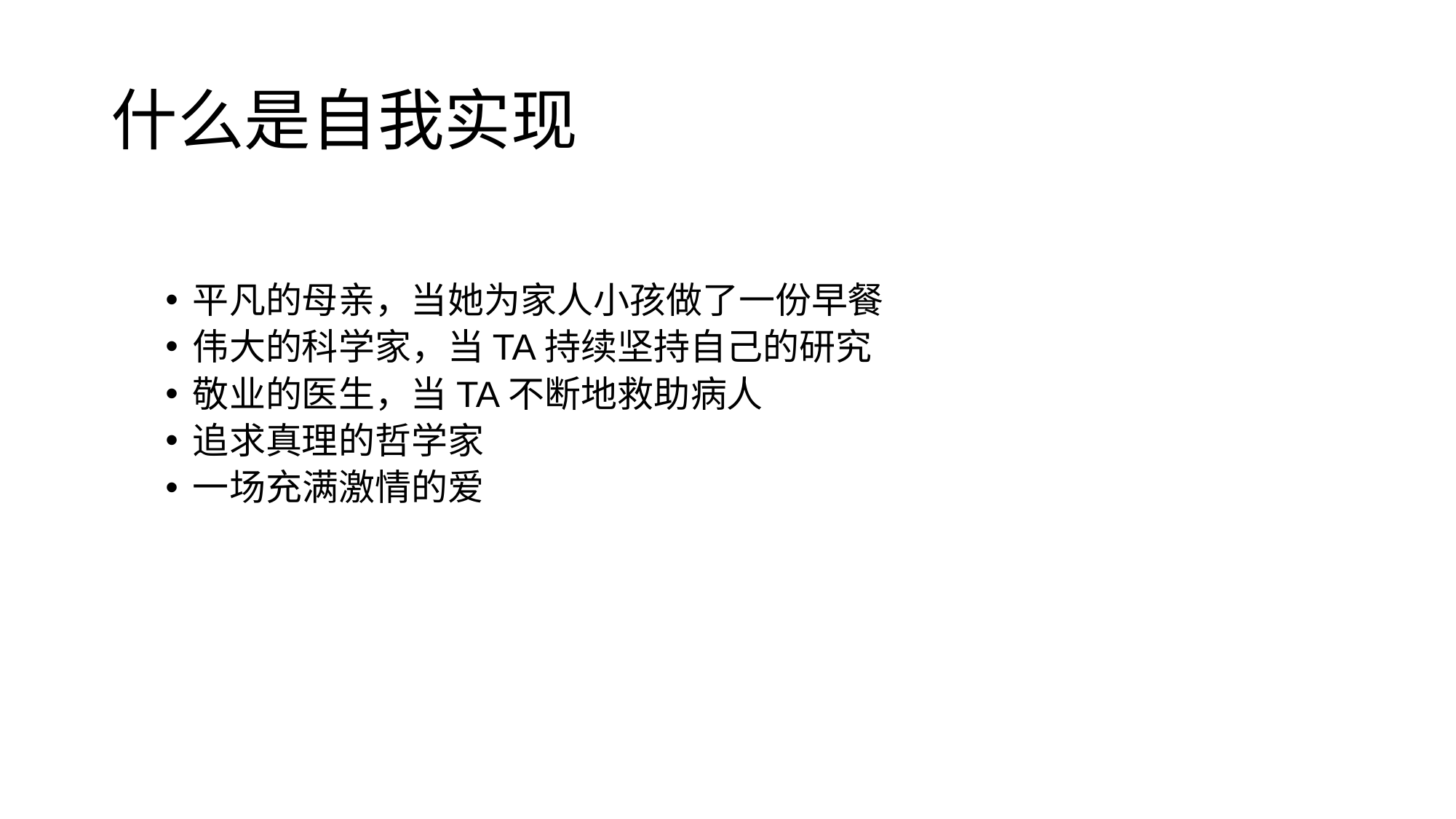

# 什么是自我实现

平凡的母亲，当她为家人小孩做了一份早餐
伟大的科学家，当TA持续坚持自己的研究
敬业的医生，当TA不断地救助病人
追求真理的哲学家
一场充满激情的爱